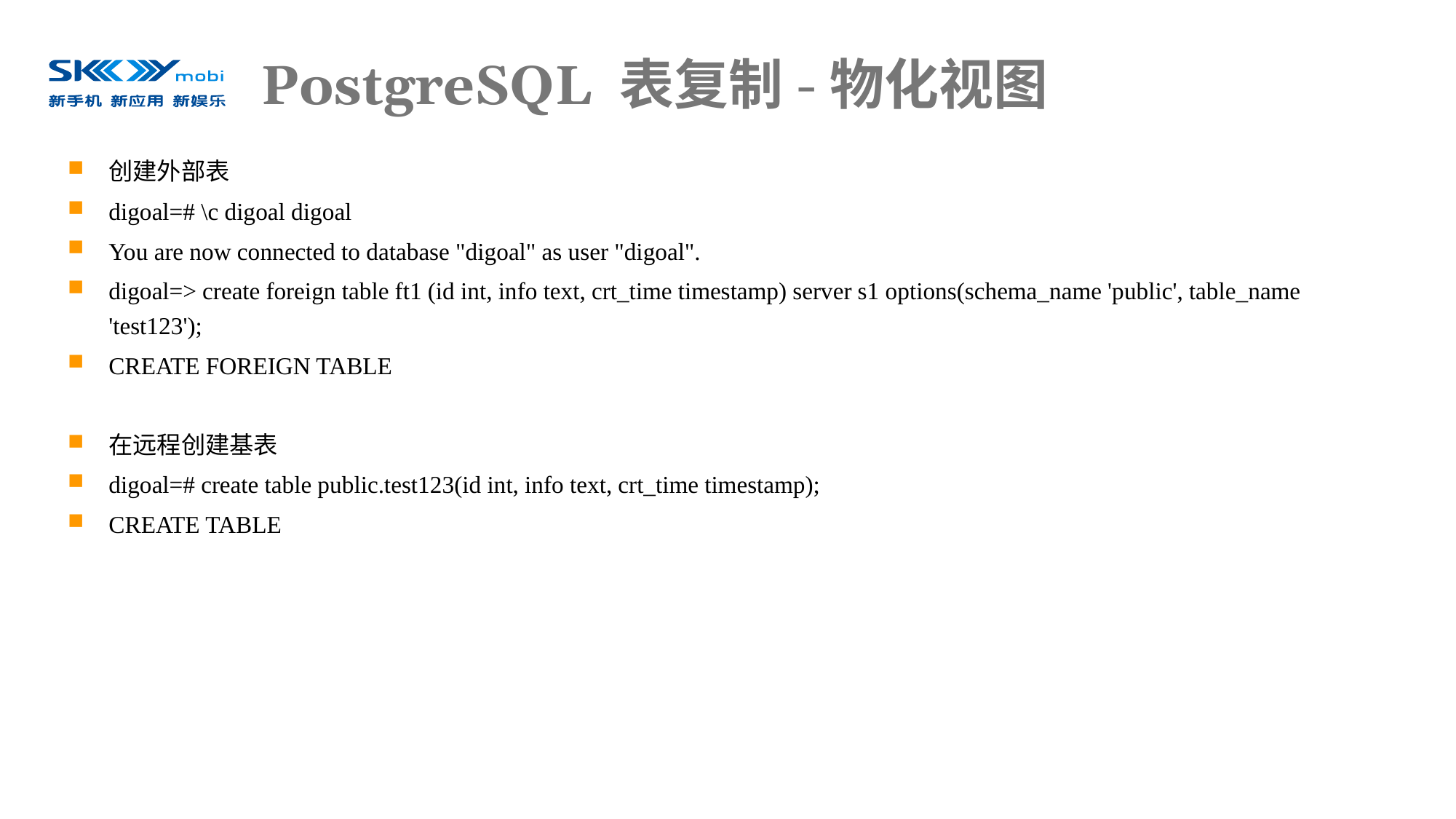

# PostgreSQL 表复制-物化视图
创建外部表
digoal=# \c digoal digoal
You are now connected to database "digoal" as user "digoal".
digoal=> create foreign table ft1 (id int, info text, crt_time timestamp) server s1 options(schema_name 'public', table_name 'test123');
CREATE FOREIGN TABLE

在远程创建基表
digoal=# create table public.test123(id int, info text, crt_time timestamp);
CREATE TABLE